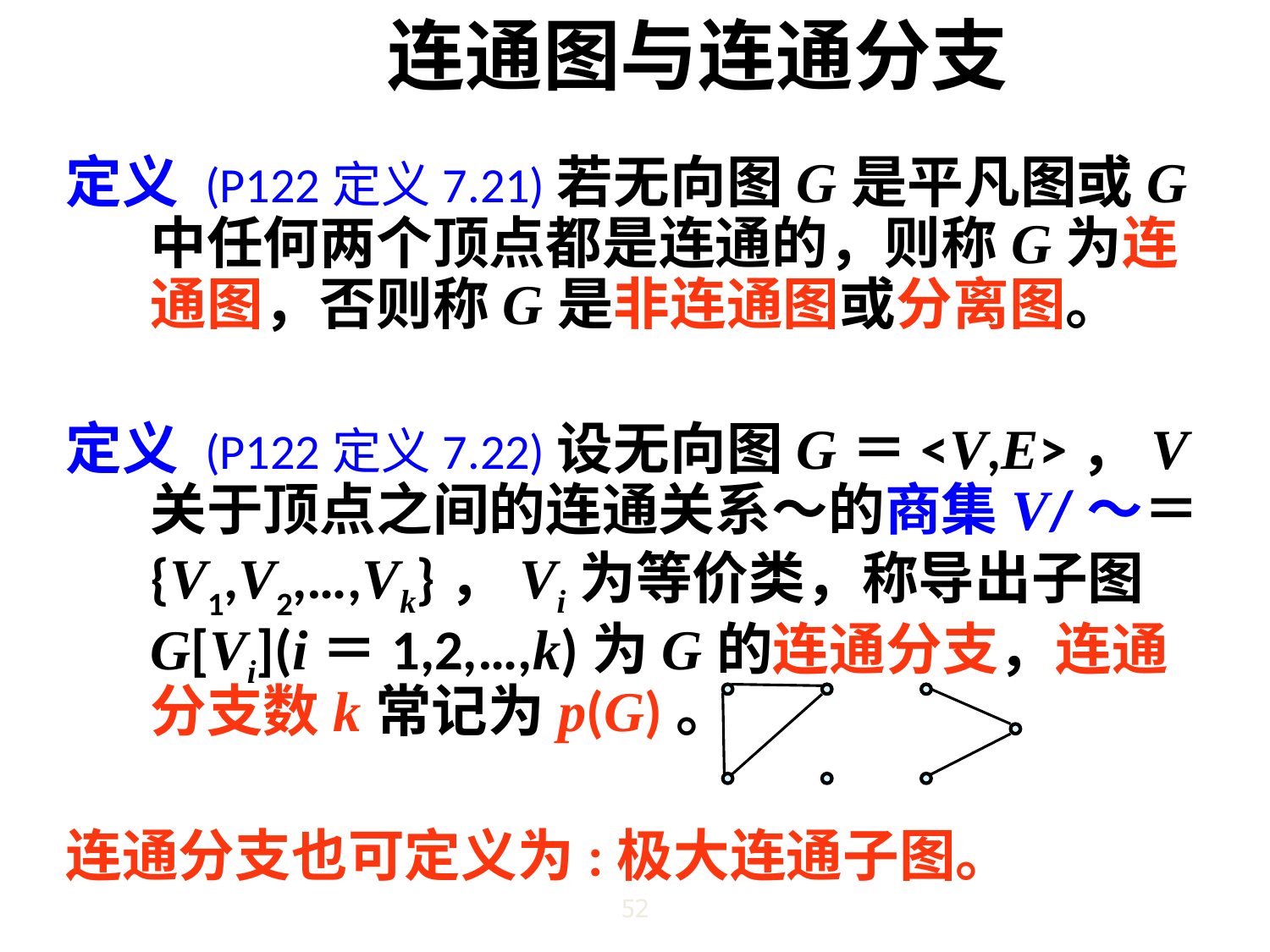

# 连通图与连通分支
定义 (P122定义7.21)若无向图G是平凡图或G中任何两个顶点都是连通的，则称G为连通图，否则称G是非连通图或分离图。

定义 (P122定义7.22)设无向图G＝<V,E>，V关于顶点之间的连通关系～的商集V/～＝{V1,V2,…,Vk}，Vi为等价类，称导出子图G[Vi](i＝1,2,…,k)为G的连通分支，连通分支数k常记为p(G)。

连通分支也可定义为:极大连通子图。

52